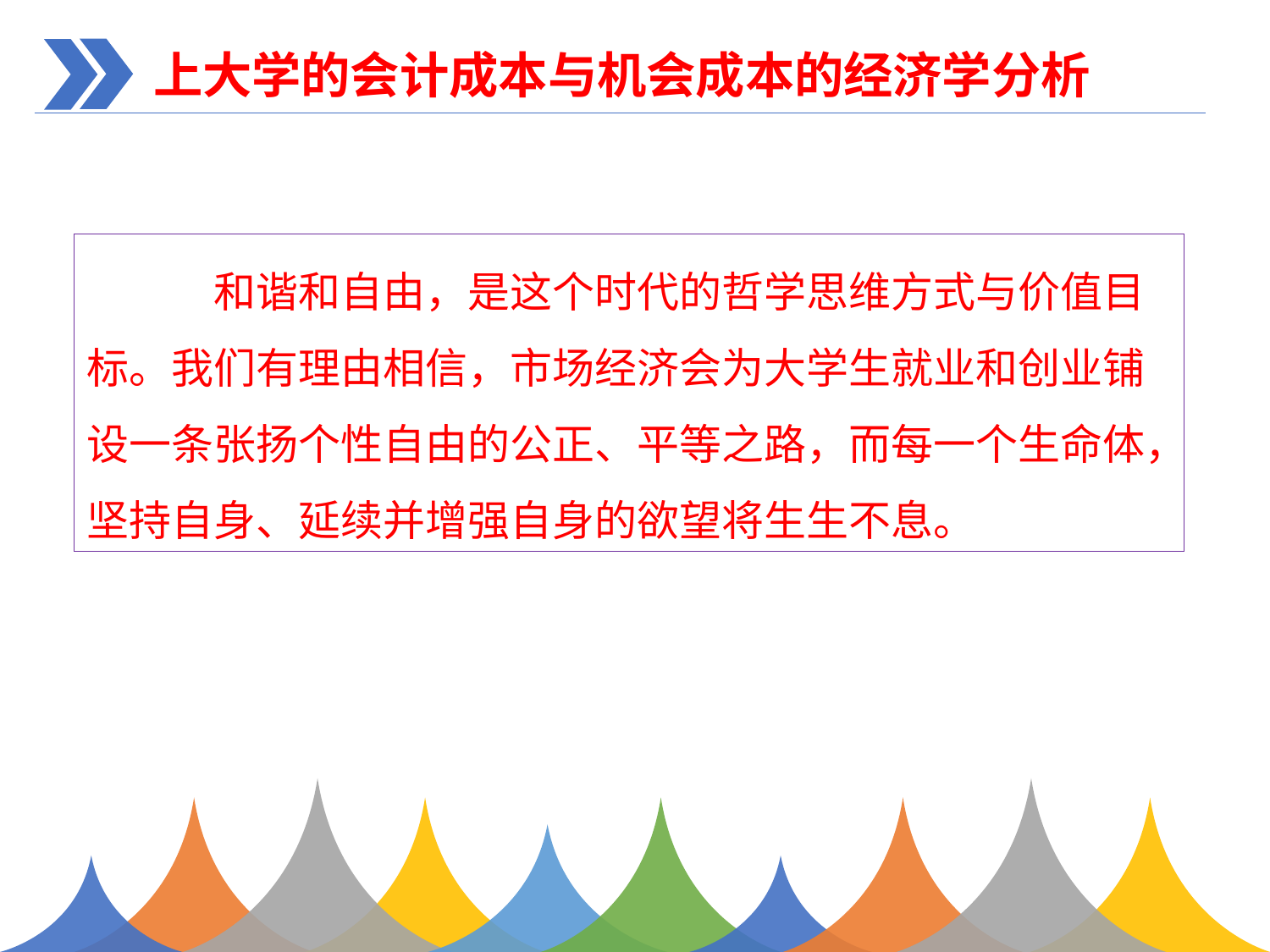

上大学的会计成本与机会成本的经济学分析
	和谐和自由，是这个时代的哲学思维方式与价值目标。我们有理由相信，市场经济会为大学生就业和创业铺设一条张扬个性自由的公正、平等之路，而每一个生命体，坚持自身、延续并增强自身的欲望将生生不息。